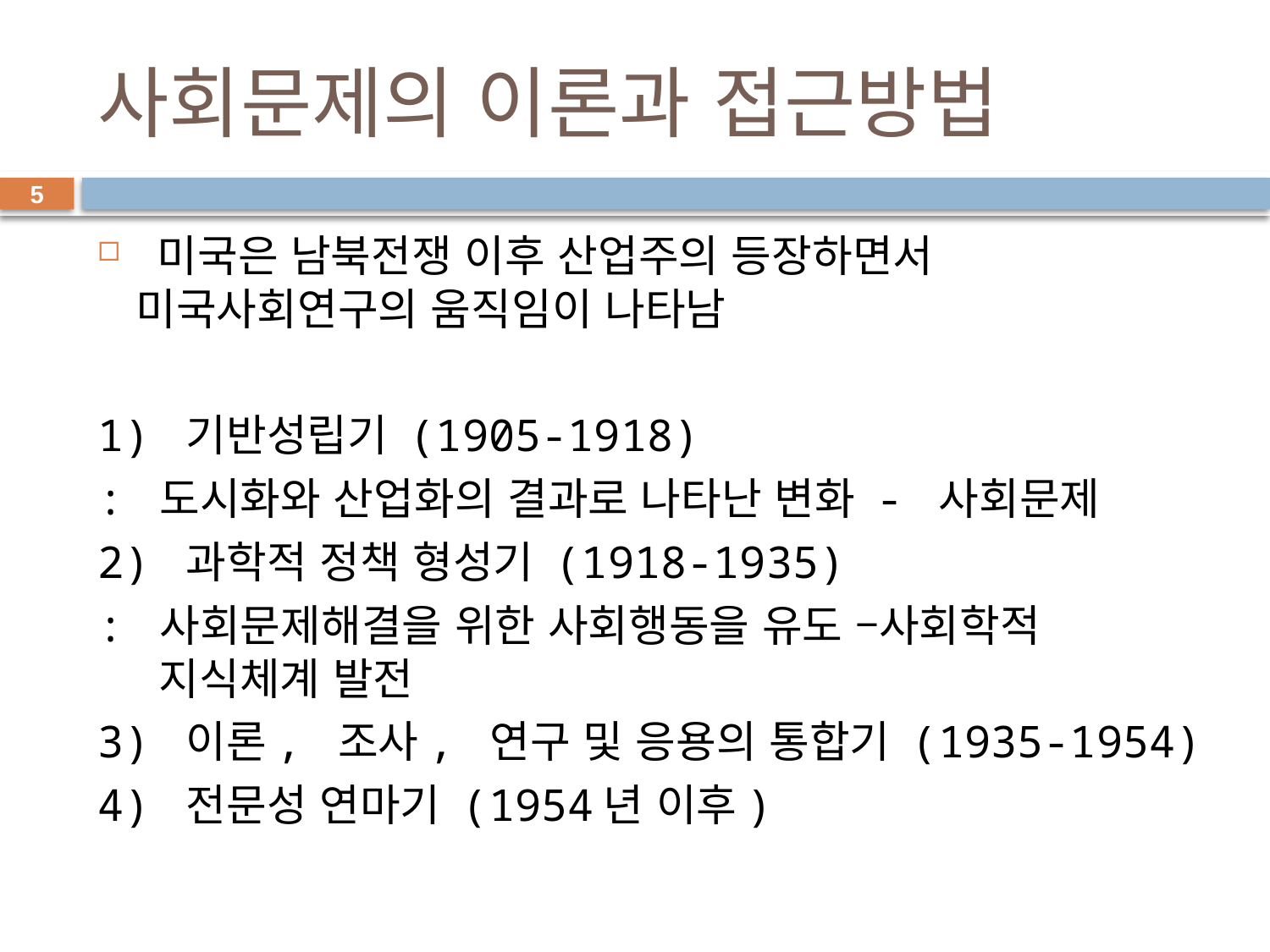

# 사회문제의 이론과 접근방법
5
 미국은 남북전쟁 이후 산업주의 등장하면서 미국사회연구의 움직임이 나타남

1) 기반성립기 (1905-1918)
: 도시화와 산업화의 결과로 나타난 변화 - 사회문제
2) 과학적 정책 형성기 (1918-1935)
: 사회문제해결을 위한 사회행동을 유도 –사회학적 지식체계 발전
3) 이론, 조사, 연구 및 응용의 통합기 (1935-1954)
4) 전문성 연마기 (1954년 이후)